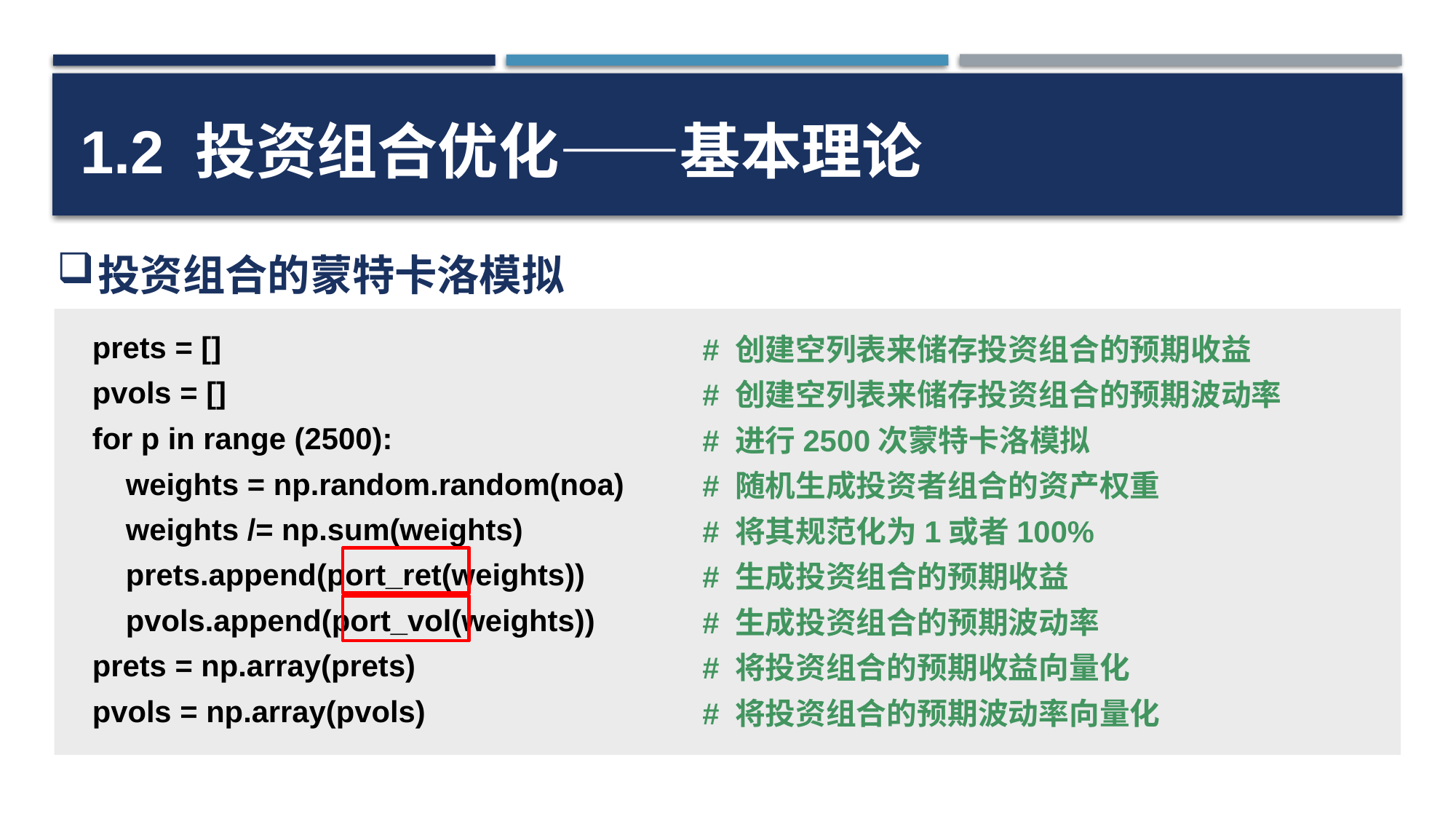

1.2 投资组合优化——基本理论
投资组合的蒙特卡洛模拟

prets = []
pvols = []
for p in range (2500):
    weights = np.random.random(noa)
    weights /= np.sum(weights)
    prets.append(port_ret(weights))
    pvols.append(port_vol(weights))
prets = np.array(prets)
pvols = np.array(pvols)
# 创建空列表来储存投资组合的预期收益
# 创建空列表来储存投资组合的预期波动率
# 进行2500次蒙特卡洛模拟
# 随机生成投资者组合的资产权重
# 将其规范化为1或者100%
# 生成投资组合的预期收益
# 生成投资组合的预期波动率
# 将投资组合的预期收益向量化
# 将投资组合的预期波动率向量化

49